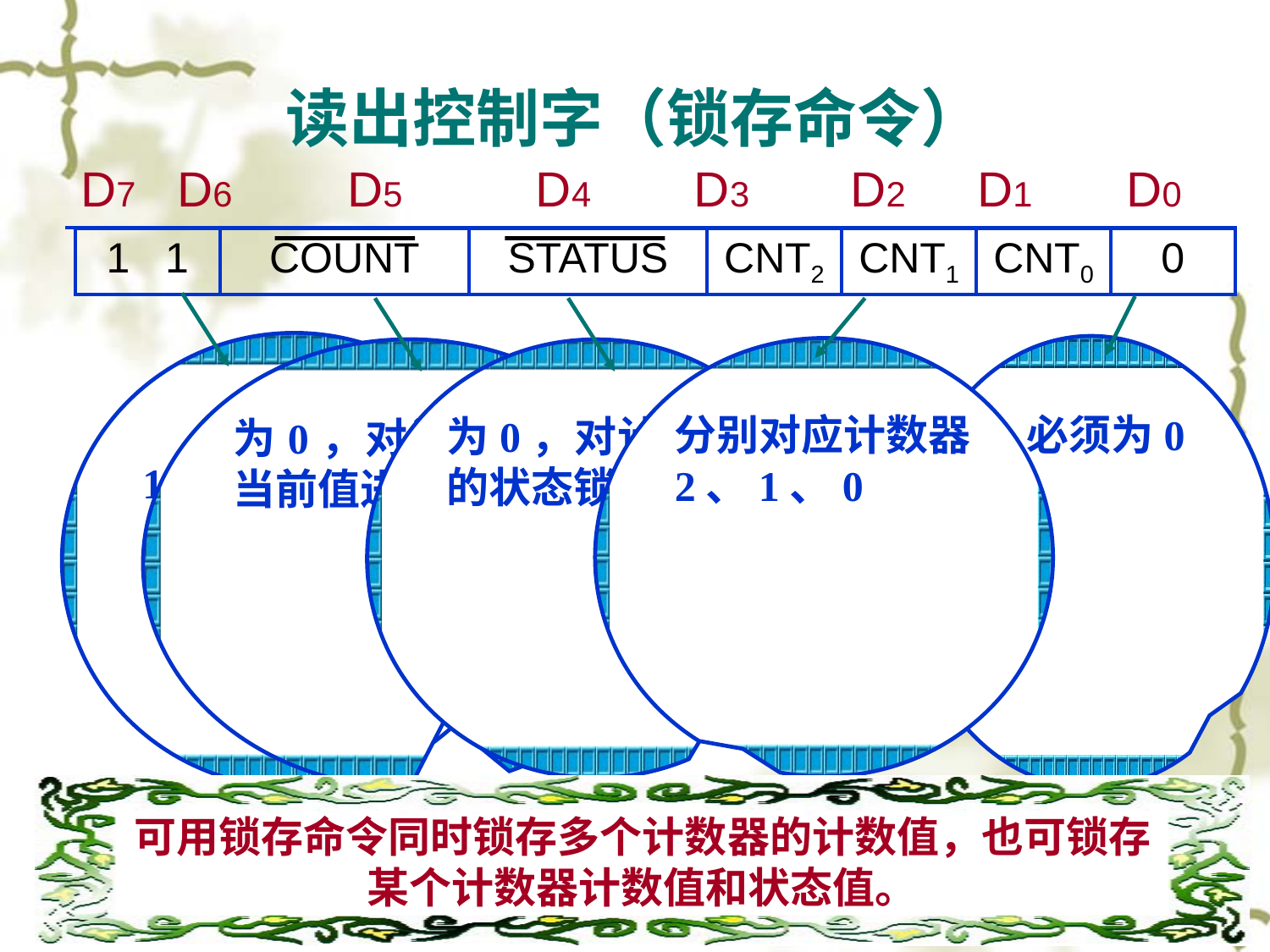

# 读出控制字（锁存命令）
| D7 | D6 | D5 | D4 | D3 | D2 | D1 | D0 |
| --- | --- | --- | --- | --- | --- | --- | --- |
| 1 1 | COUNT | STATUS | CNT2 | CNT1 | CNT0 | 0 |
| --- | --- | --- | --- | --- | --- | --- |

11  读出控制字
       标识符
D0必须为0
分别对应计数器2、1、0
为0，对计数器的当前值进行锁存
为0，对计数器的状态锁存
可用锁存命令同时锁存多个计数器的计数值，也可锁存
某个计数器计数值和状态值。